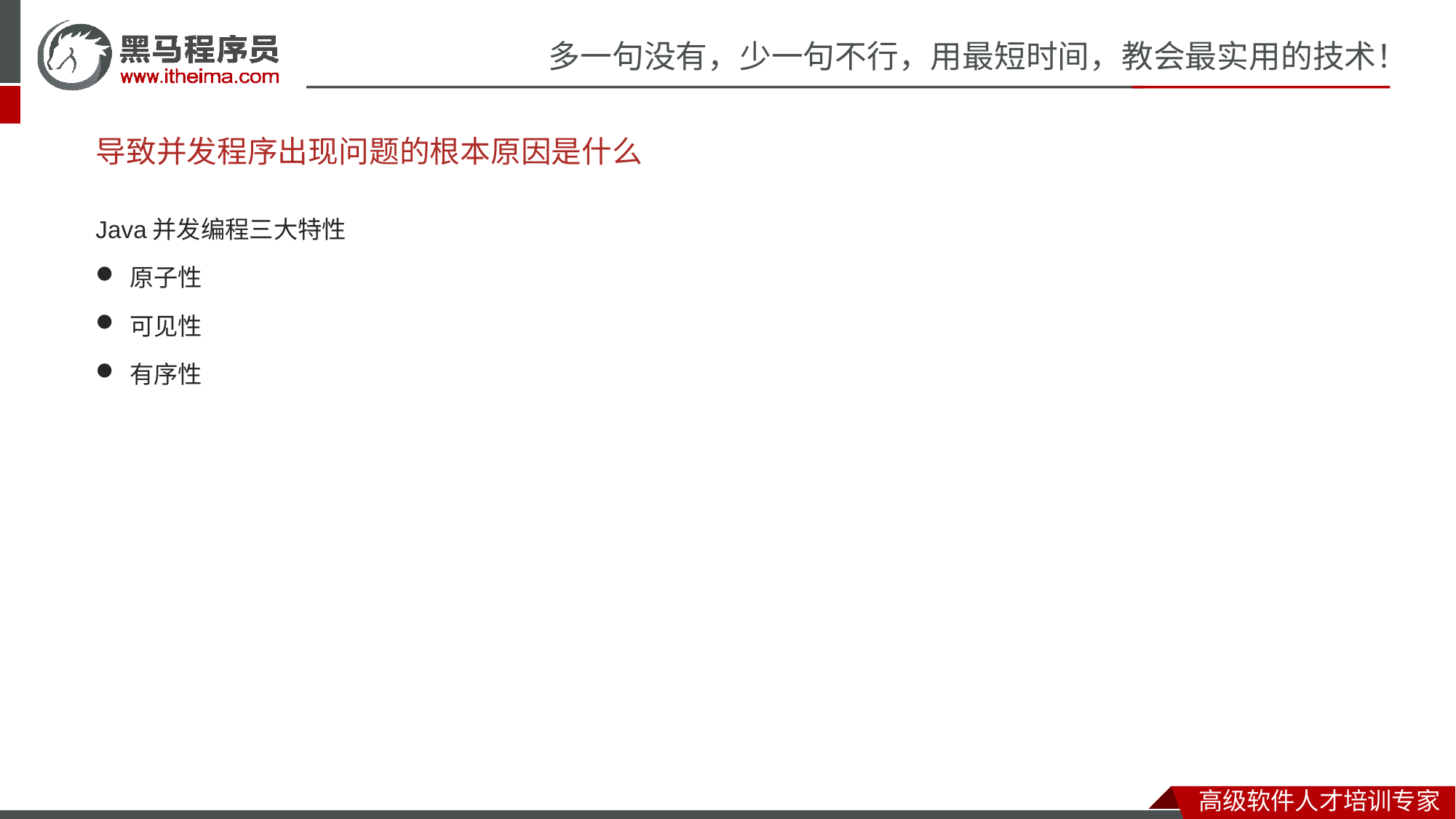

# 导致并发程序出现问题的根本原因是什么
Java并发编程三大特性
原子性
可见性
有序性